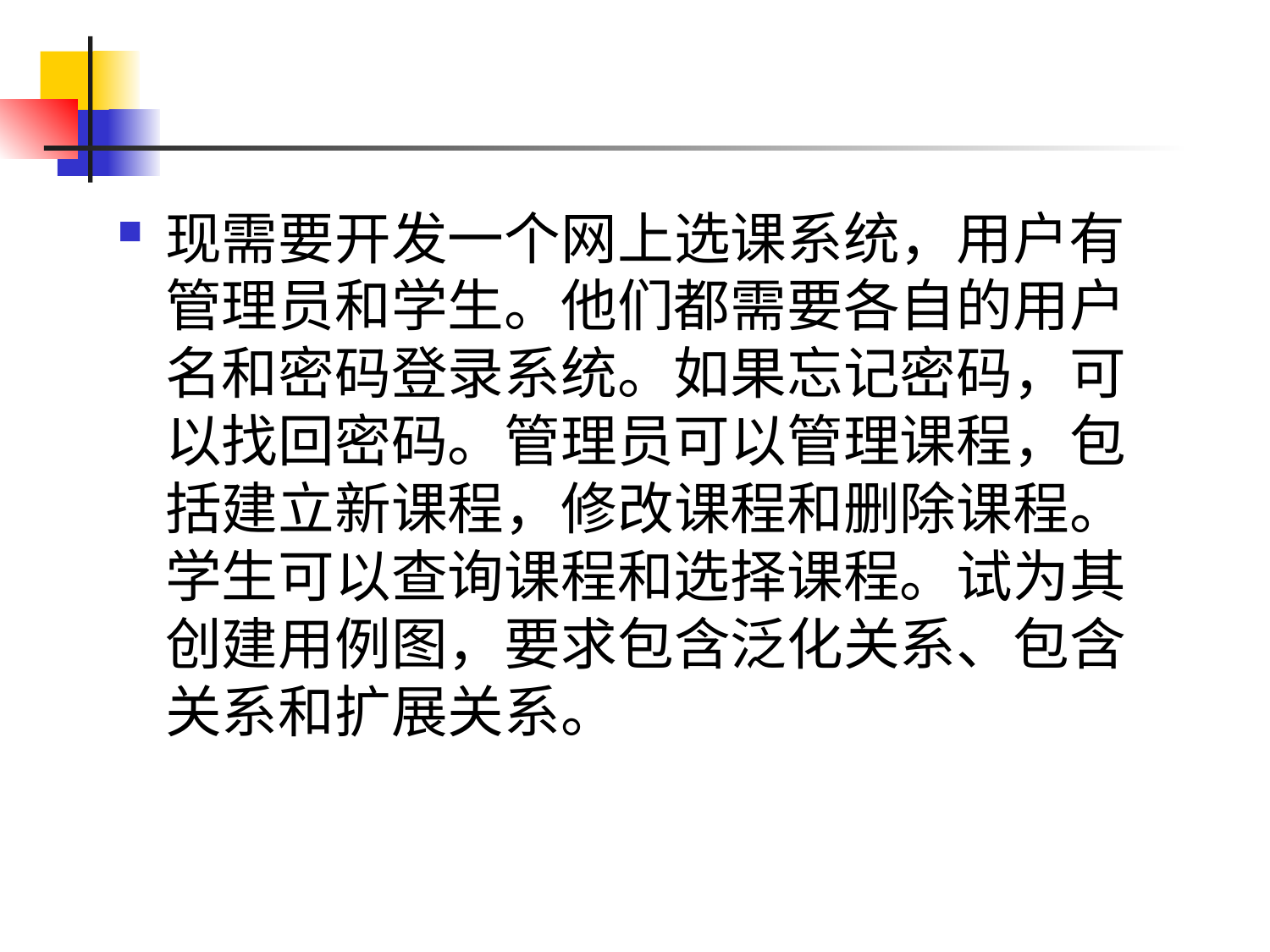

#
现需要开发一个网上选课系统，用户有管理员和学生。他们都需要各自的用户名和密码登录系统。如果忘记密码，可以找回密码。管理员可以管理课程，包括建立新课程，修改课程和删除课程。学生可以查询课程和选择课程。试为其创建用例图，要求包含泛化关系、包含关系和扩展关系。